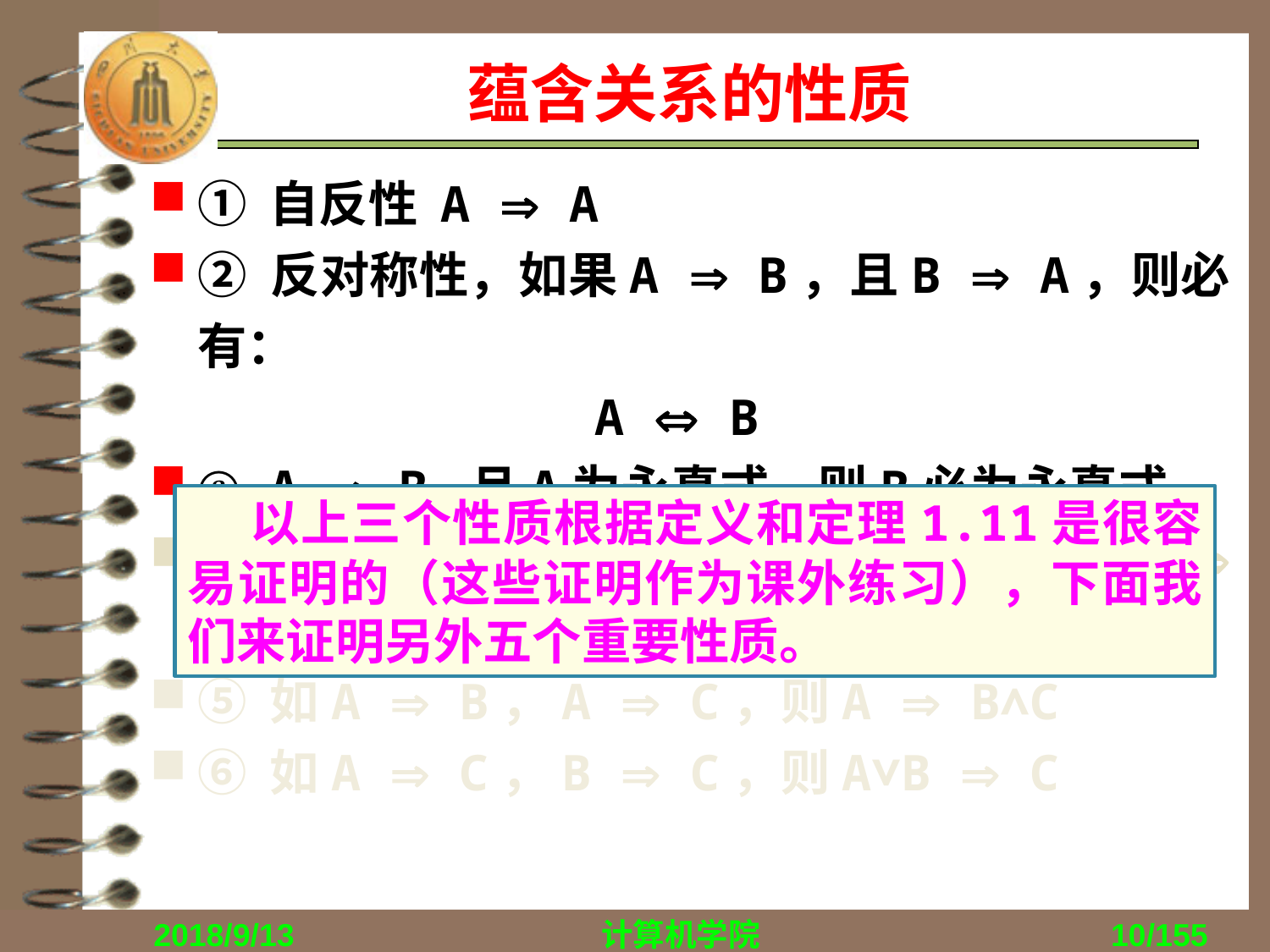

# 蕴含关系的性质
① 自反性 A ⇒ A
② 反对称性，如果A ⇒ B，且B ⇒ A，则必有：
               A ⇔ B
③ A ⇒ B 且A为永真式，则B必为永真式
④ 传递性，如果A ⇒ B，B ⇒ C，则A ⇒ C
⑤ 如A ⇒ B，A ⇒ C，则A ⇒ B∧C
⑥ 如A ⇒ C，B ⇒ C，则A∨B ⇒ C
    以上三个性质根据定义和定理1.11是很容易证明的（这些证明作为课外练习），下面我们来证明另外五个重要性质。
2018/9/13
计算机学院
10/155